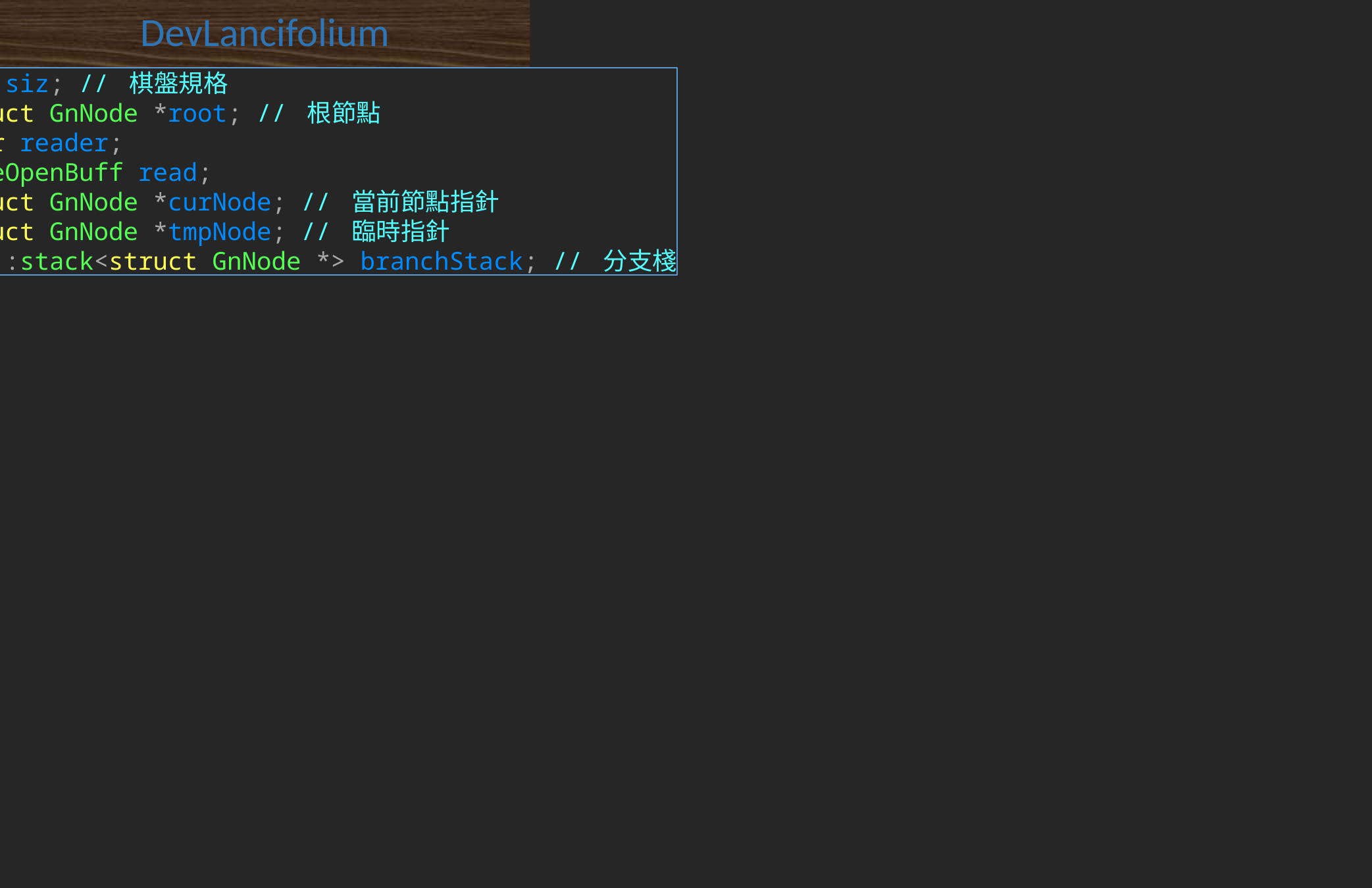

# DevLancifolium
int siz; // 棋盤規格
struct GnNode *root; // 根節點
char reader;
FileOpenBuff read;
struct GnNode *curNode; // 當前節點指針
struct GnNode *tmpNode; // 臨時指針
std::stack<struct GnNode *> branchStack; // 分支棧